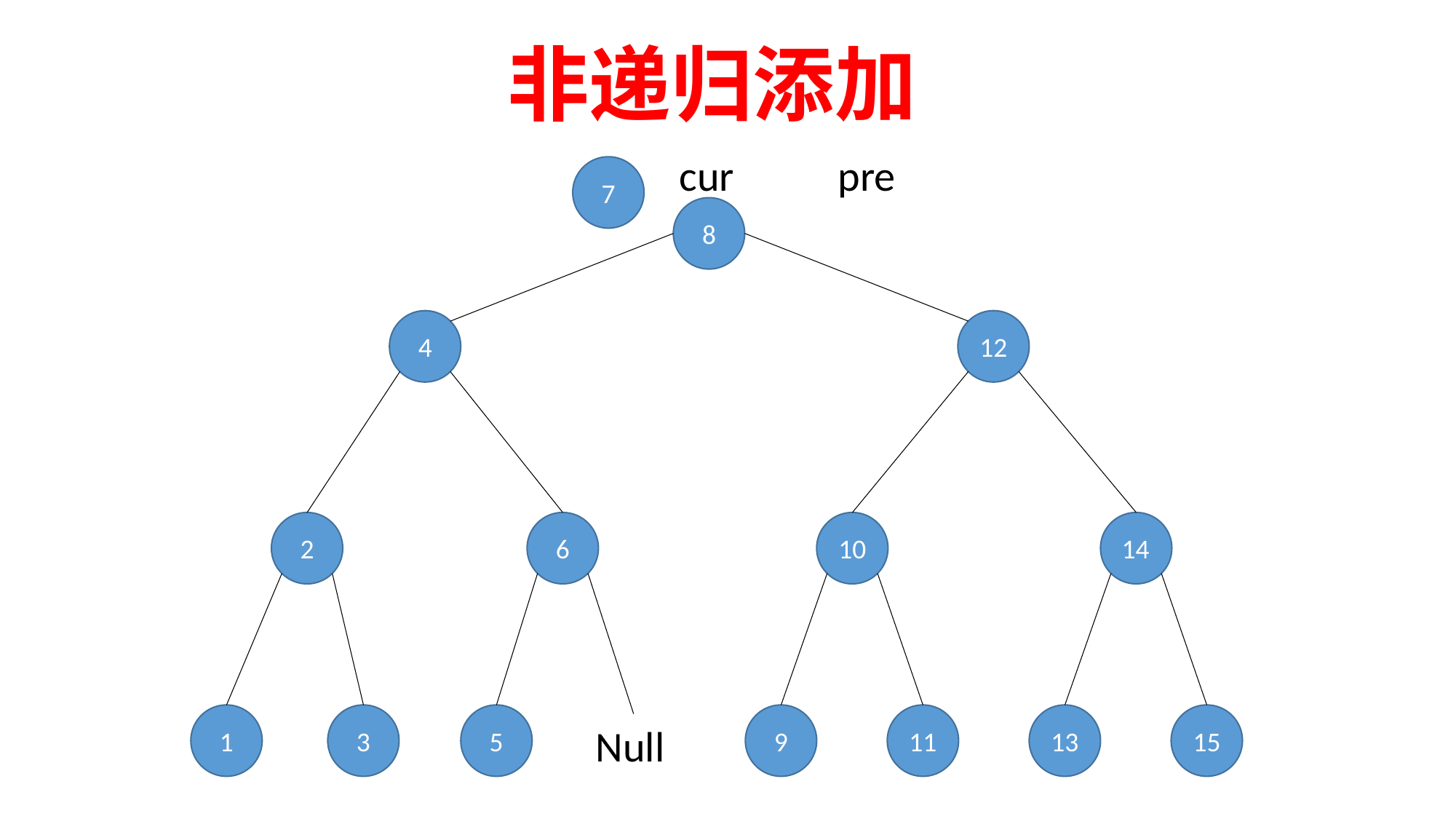

非递归添加
cur
pre
7
8
4
12
14
2
6
10
1
3
13
15
5
9
11
Null